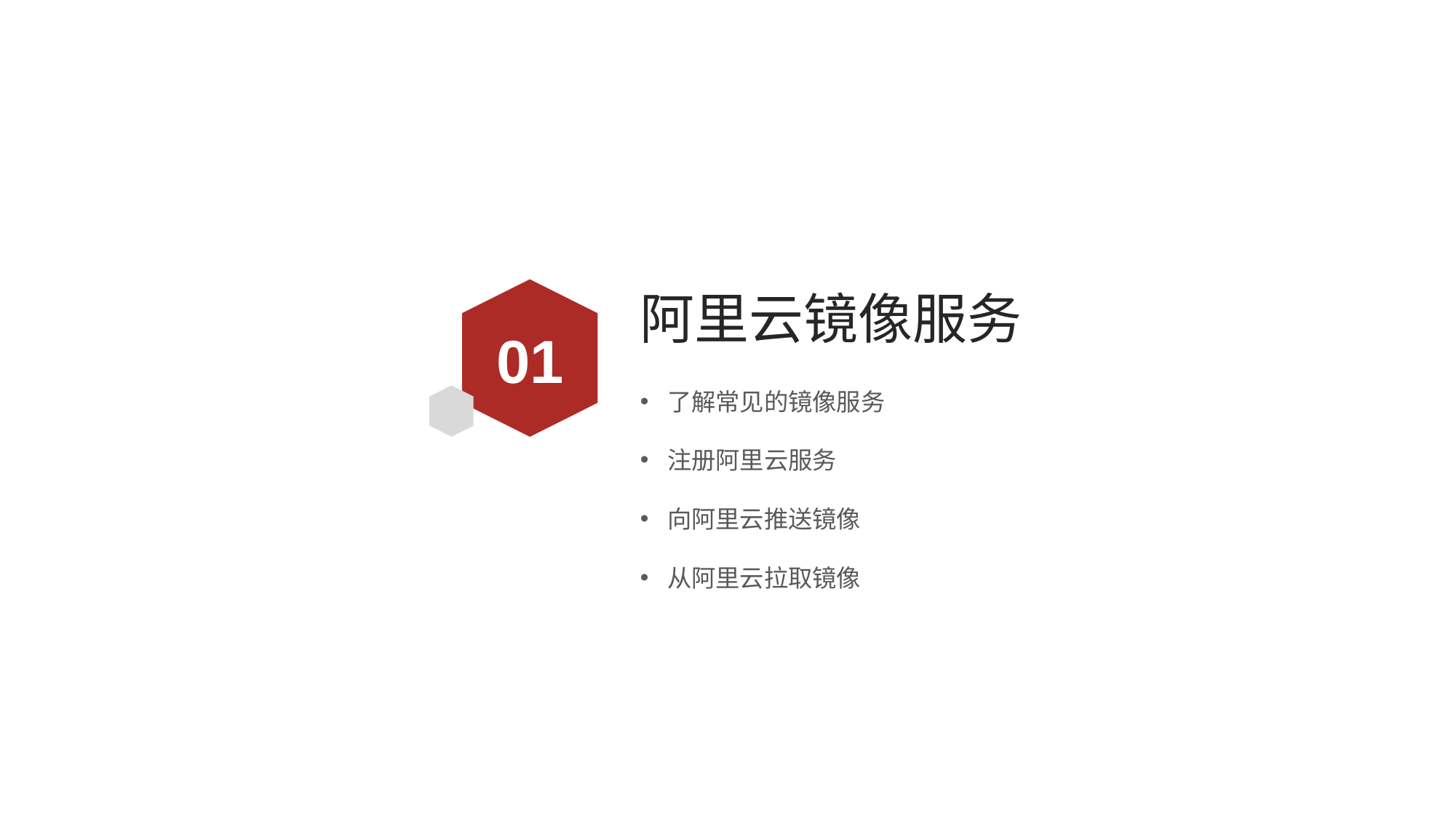

# 阿里云镜像服务
01
了解常见的镜像服务
注册阿里云服务
向阿里云推送镜像
从阿里云拉取镜像